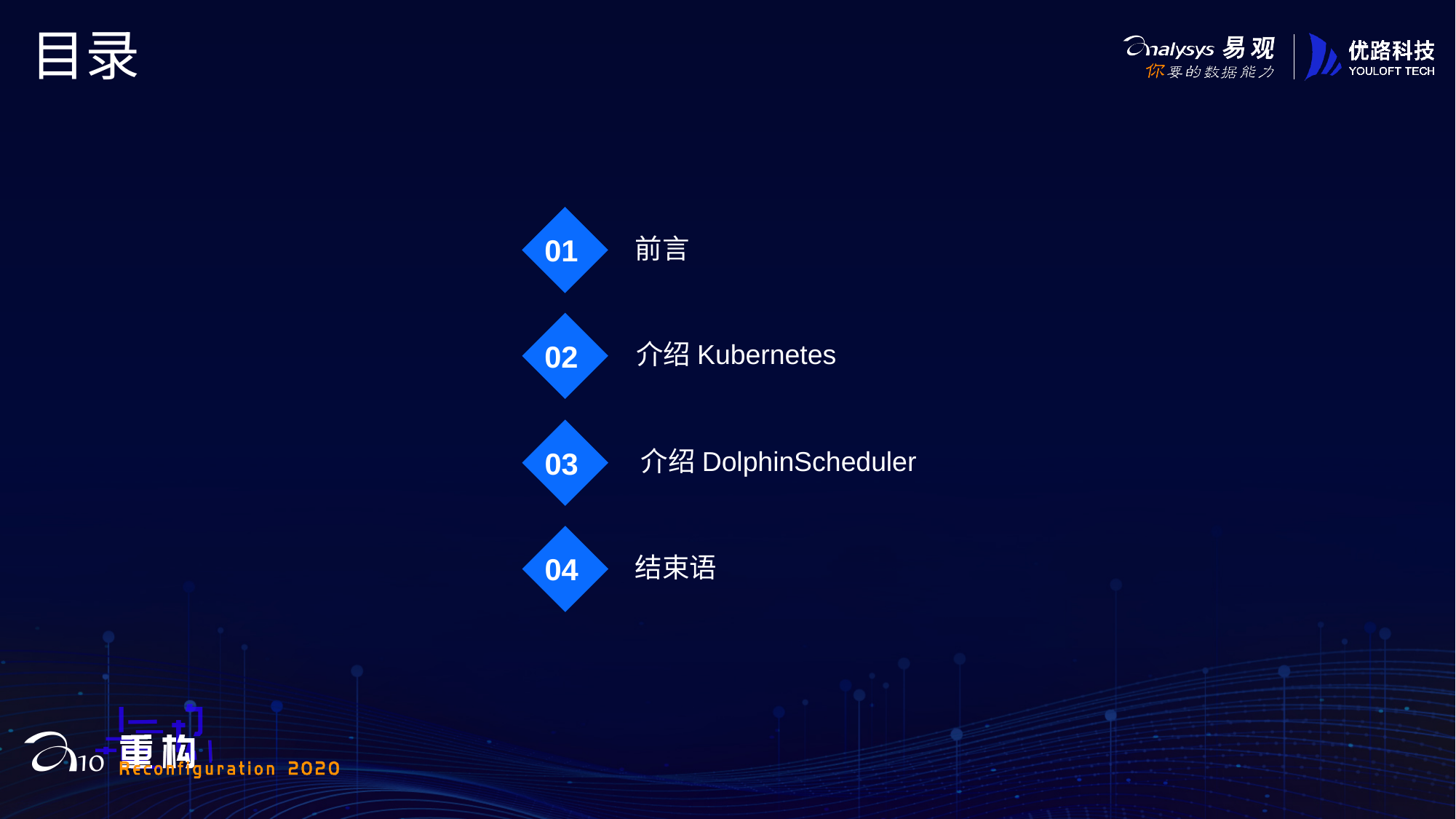

# 目录

01
前言

02
介绍Kubernetes

03
介绍DolphinScheduler

04
结束语